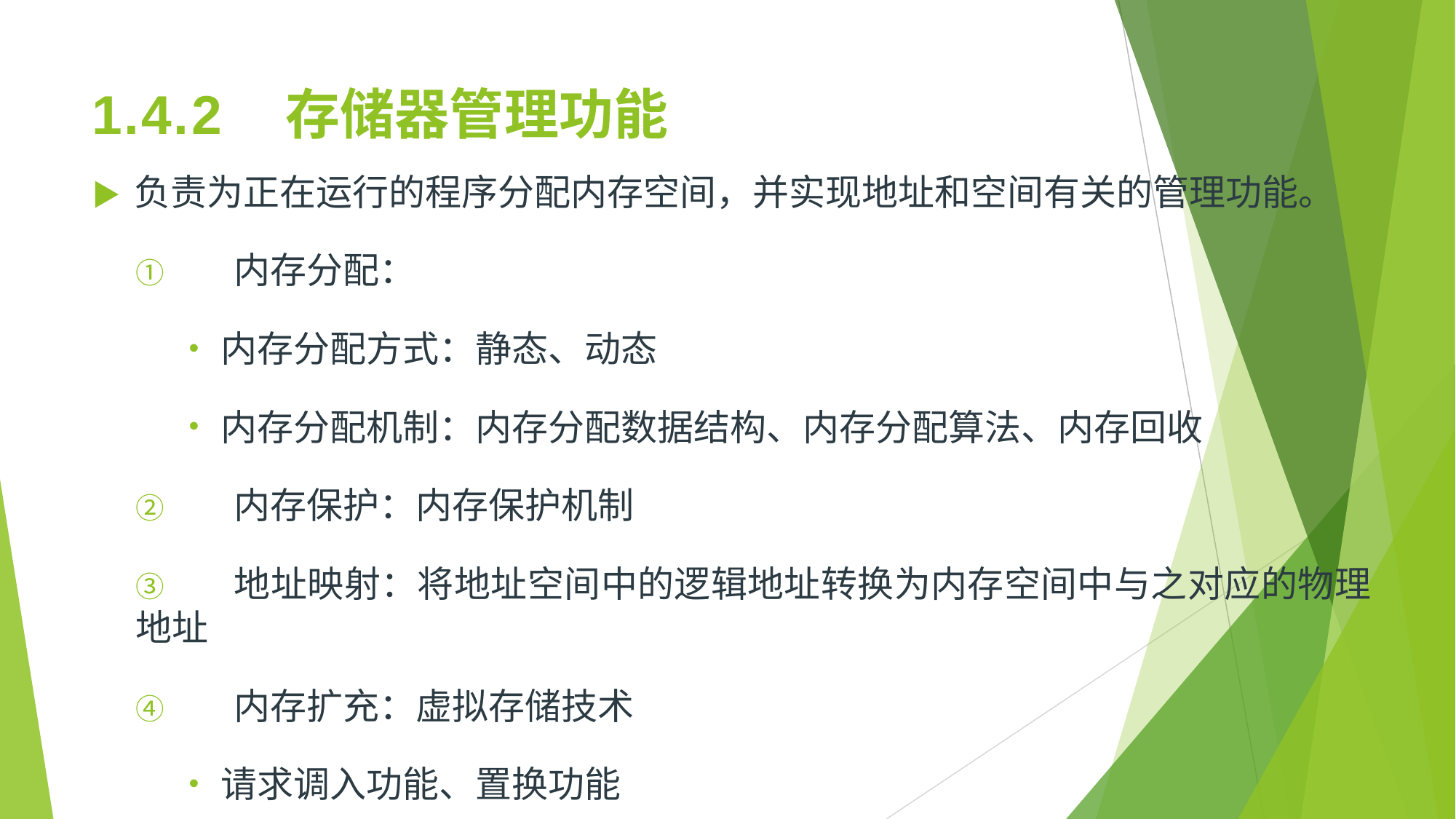

# 1.4.2	存储器管理功能
▶	负责为正在运行的程序分配内存空间，并实现地址和空间有关的管理功能。

①	内存分配：

内存分配方式：静态、动态

内存分配机制：内存分配数据结构、内存分配算法、内存回收

②	内存保护：内存保护机制

③	地址映射：将地址空间中的逻辑地址转换为内存空间中与之对应的物理地址

④	内存扩充：虚拟存储技术

请求调入功能、置换功能